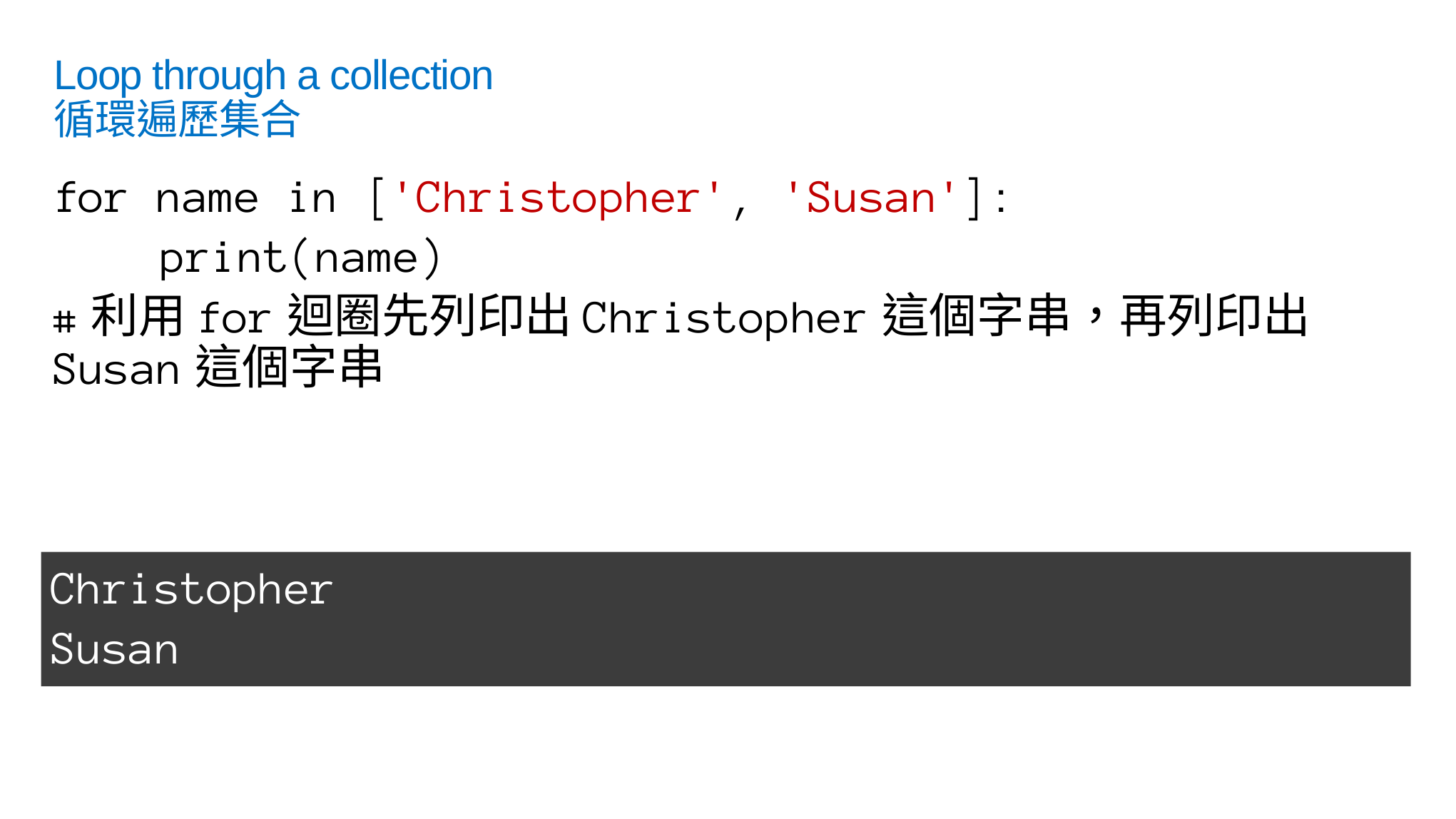

# Loop through a collection 循環遍歷集合
for name in ['Christopher', 'Susan']:
	print(name)
#利用for迴圈先列印出Christopher這個字串，再列印出Susan這個字串
Christopher
Susan